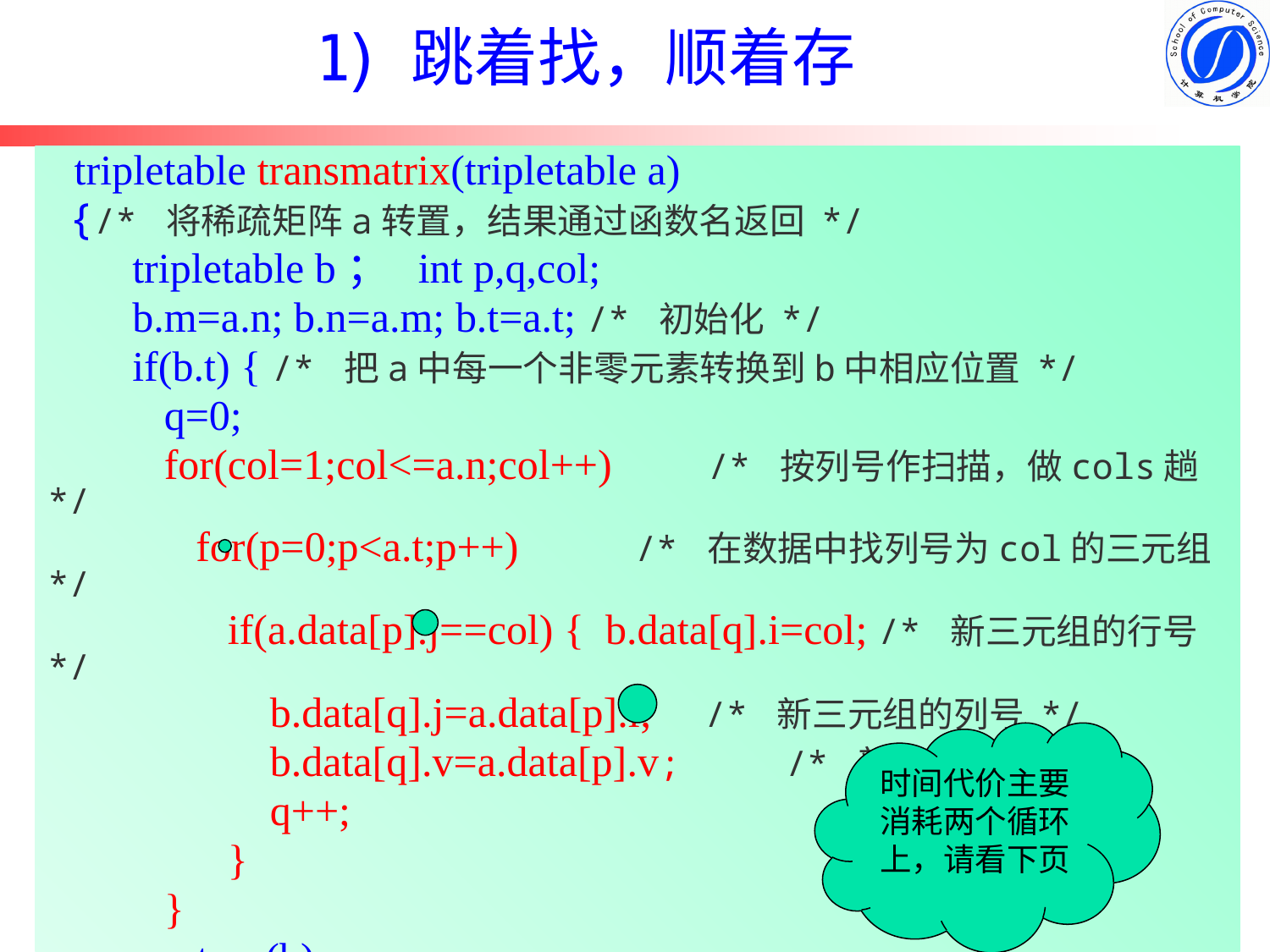

# 1) 跳着找，顺着存
   tripletable transmatrix(tripletable a)
  {/* 将稀疏矩阵a转置，结果通过函数名返回 */
        tripletable b；  int p,q,col;
        b.m=a.n; b.n=a.m; b.t=a.t; /* 初始化 */
        if(b.t) { /* 把a中每一个非零元素转换到b中相应位置 */
           q=0;
           for(col=1;col<=a.n;col++)        /* 按列号作扫描，做cols趟 */
              for(p=0;p<a.t;p++)           /* 在数据中找列号为col的三元组 */
                 if(a.data[p].j==col) {  b.data[q].i=col; /* 新三元组的行号*/
                     b.data[q].j=a.data[p].i;     /* 新三元组的列号 */
                     b.data[q].v=a.data[p].v;     /* 新三元组的值*/
                     q++;
                 }
           }
           return(b);
      }
时间代价主要消耗两个循环上，请看下页